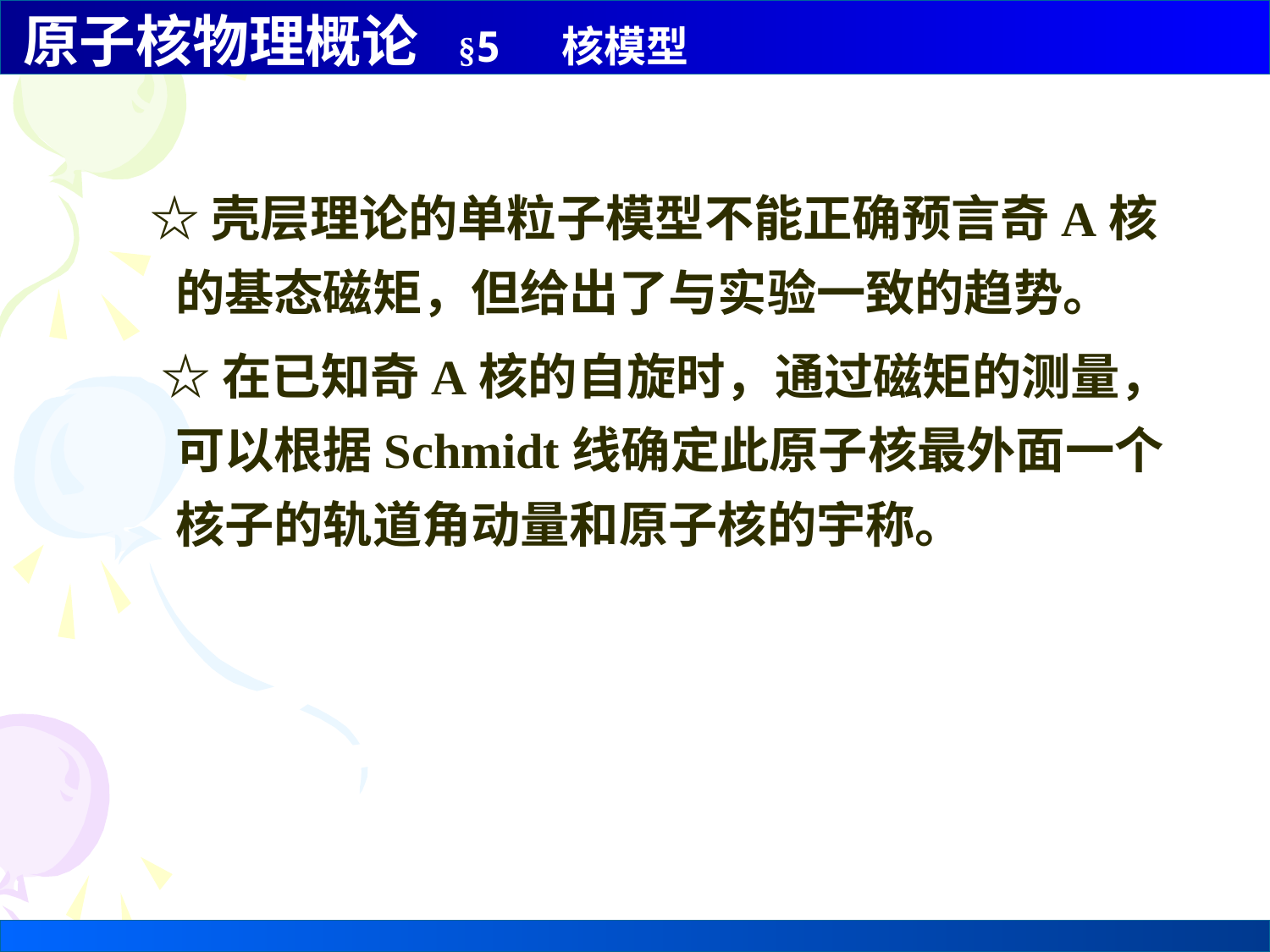

☆壳层理论的单粒子模型不能正确预言奇A核的基态磁矩，但给出了与实验一致的趋势。
   ☆在已知奇A核的自旋时，通过磁矩的测量，可以根据Schmidt线确定此原子核最外面一个核子的轨道角动量和原子核的宇称。